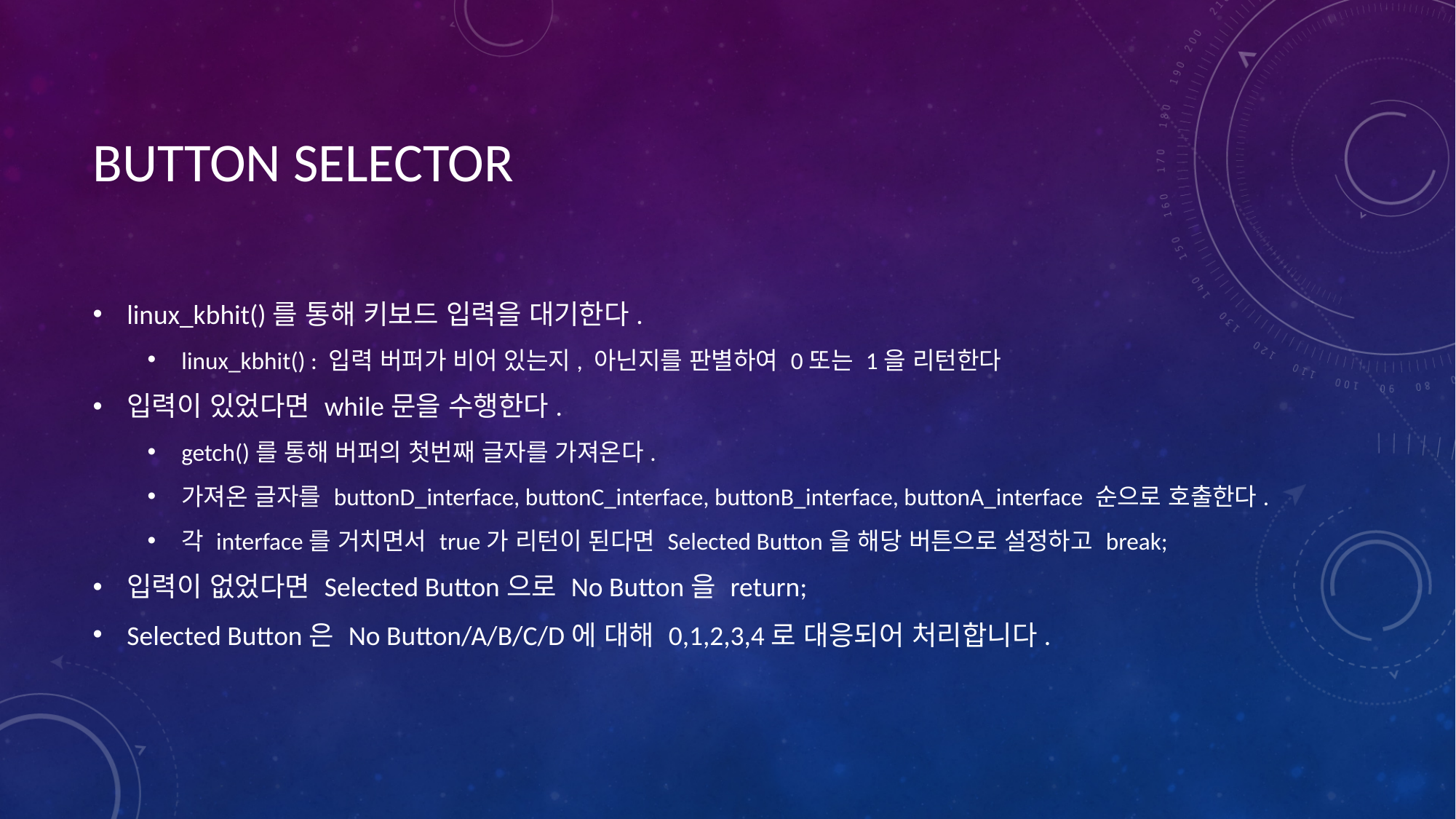

# Button Selector
linux_kbhit()를 통해 키보드 입력을 대기한다.
linux_kbhit() : 입력 버퍼가 비어 있는지, 아닌지를 판별하여 0또는 1을 리턴한다
입력이 있었다면 while문을 수행한다.
getch()를 통해 버퍼의 첫번째 글자를 가져온다.
가져온 글자를 buttonD_interface, buttonC_interface, buttonB_interface, buttonA_interface 순으로 호출한다.
각 interface를 거치면서 true가 리턴이 된다면 Selected Button을 해당 버튼으로 설정하고 break;
입력이 없었다면 Selected Button으로 No Button을 return;
Selected Button은 No Button/A/B/C/D에 대해 0,1,2,3,4로 대응되어 처리합니다.